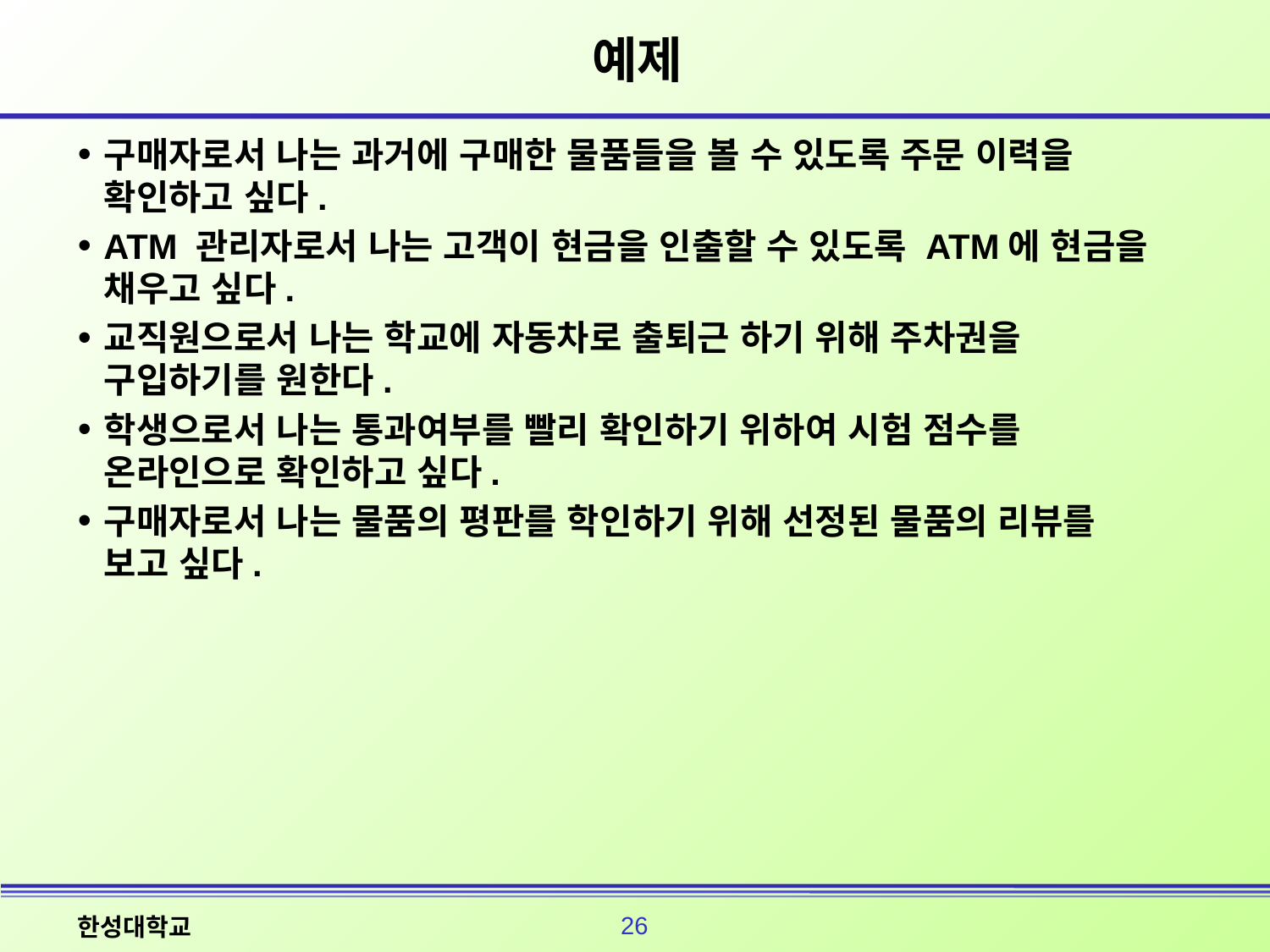

# 예제
구매자로서 나는 과거에 구매한 물품들을 볼 수 있도록 주문 이력을 확인하고 싶다.
ATM 관리자로서 나는 고객이 현금을 인출할 수 있도록 ATM에 현금을 채우고 싶다.
교직원으로서 나는 학교에 자동차로 출퇴근 하기 위해 주차권을 구입하기를 원한다.
학생으로서 나는 통과여부를 빨리 확인하기 위하여 시험 점수를 온라인으로 확인하고 싶다.
구매자로서 나는 물품의 평판를 학인하기 위해 선정된 물품의 리뷰를 보고 싶다.